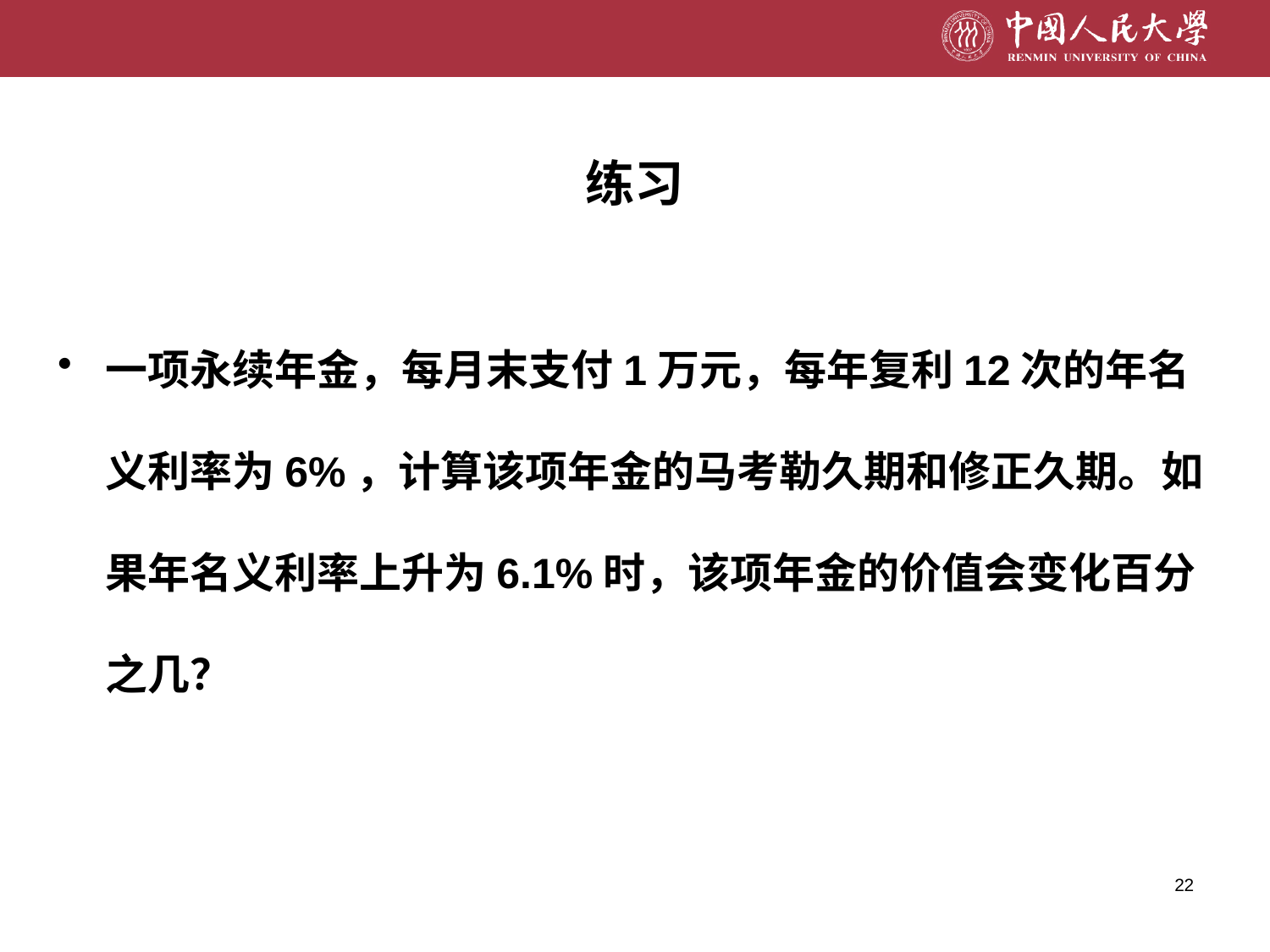

练习
一项永续年金，每月末支付1万元，每年复利12次的年名义利率为6%，计算该项年金的马考勒久期和修正久期。如果年名义利率上升为6.1%时，该项年金的价值会变化百分之几？

22